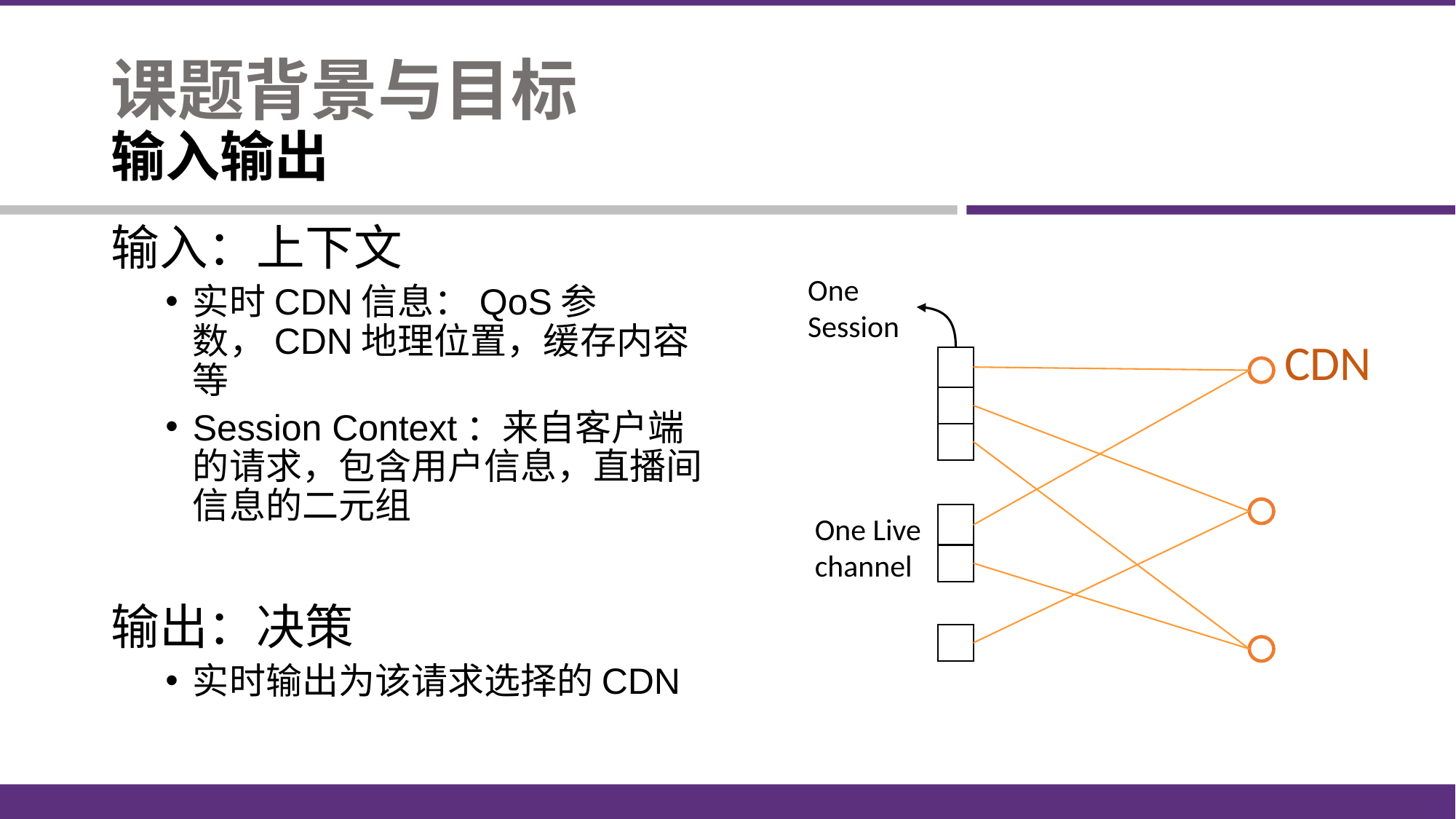

# 课题背景与目标 输入输出

输入：上下文
实时CDN信息：QoS参数，CDN地理位置，缓存内容等
Session Context：来自客户端的请求，包含用户信息，直播间信息的二元组

输出：决策
实时输出为该请求选择的CDN

One Session
CDN

One Live channel